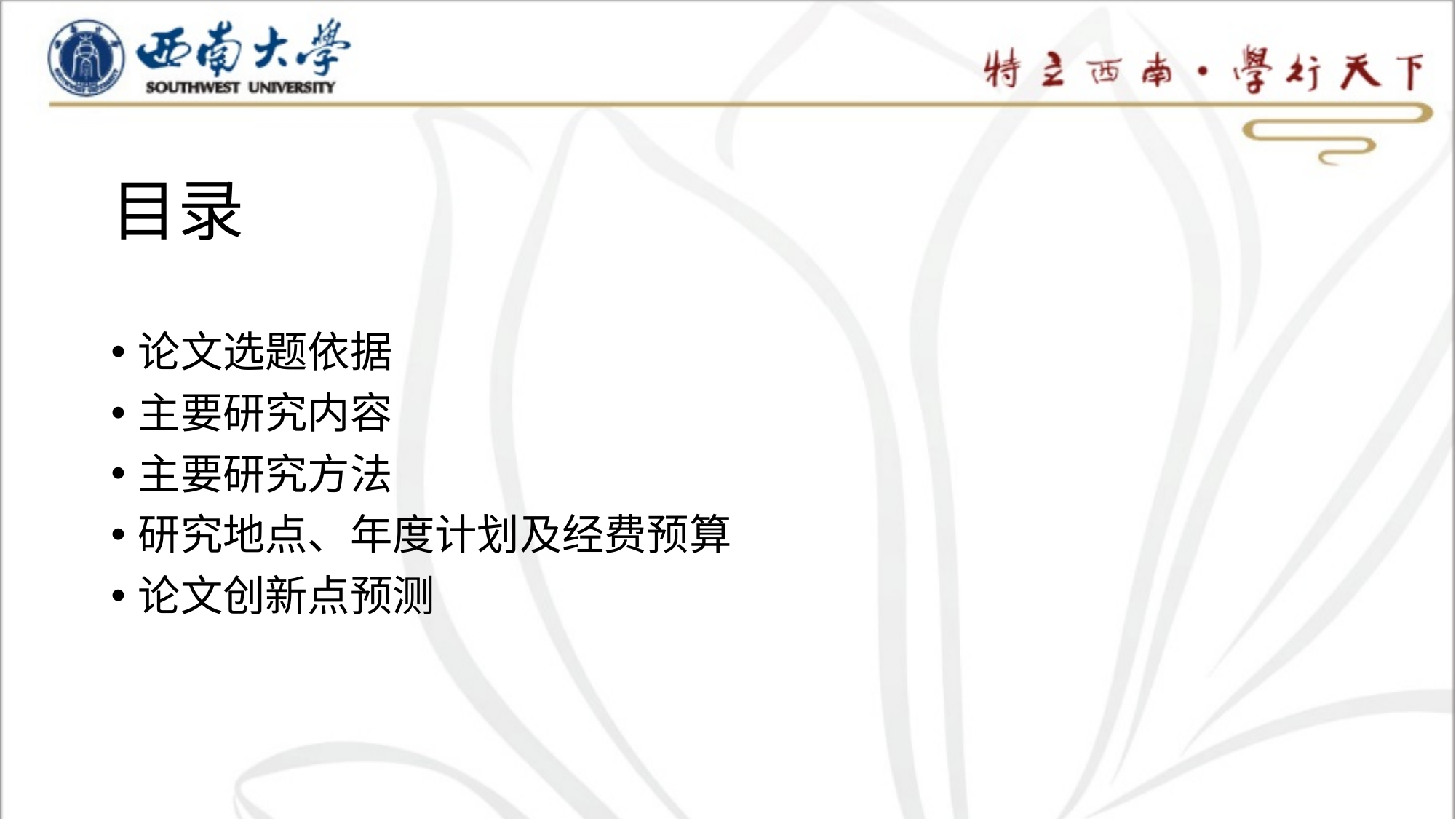

# 目录
论文选题依据
主要研究内容
主要研究方法
研究地点、年度计划及经费预算
论文创新点预测